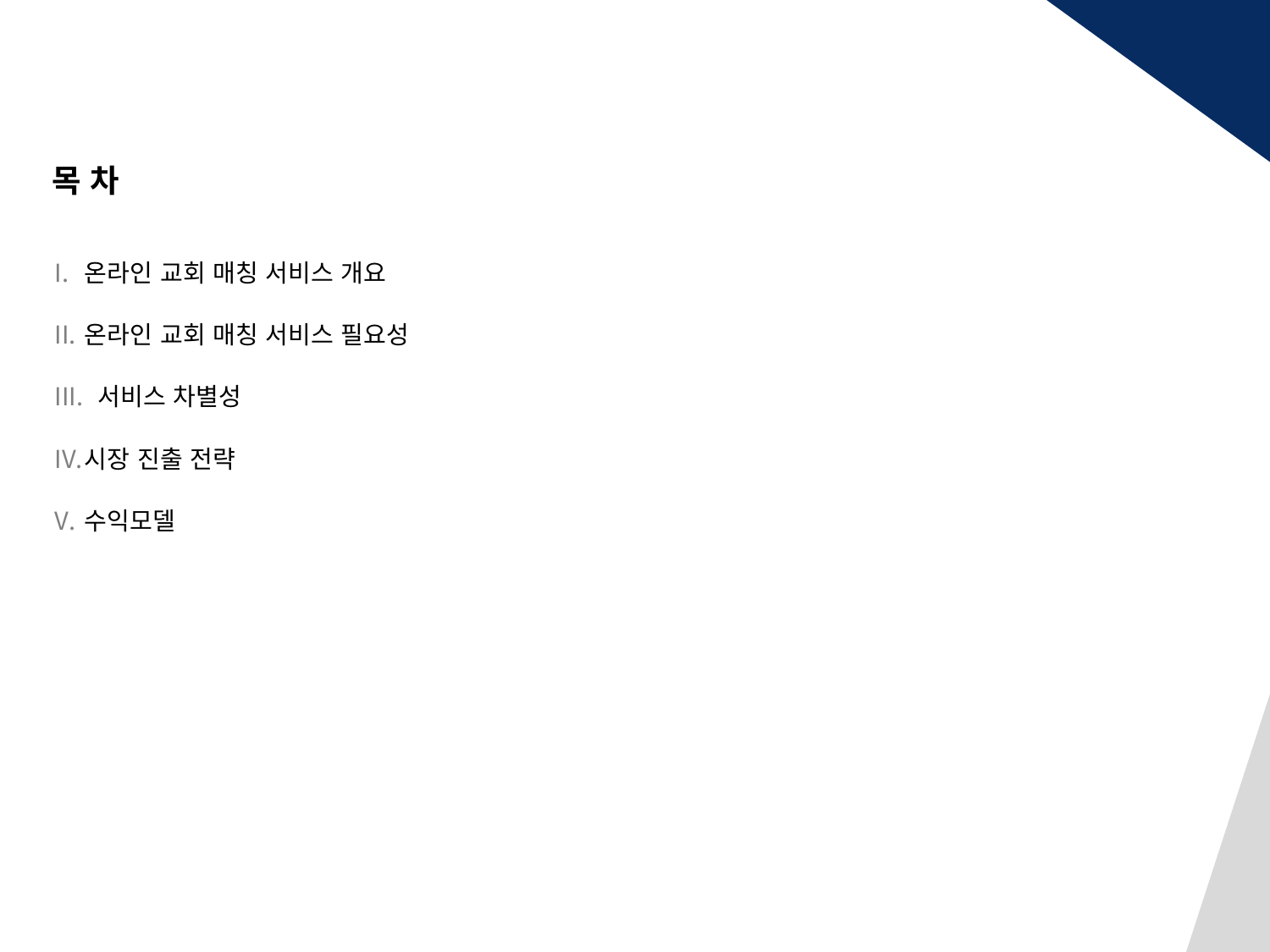

# 목 차
온라인 교회 매칭 서비스 개요
온라인 교회 매칭 서비스 필요성
 서비스 차별성
시장 진출 전략
수익모델